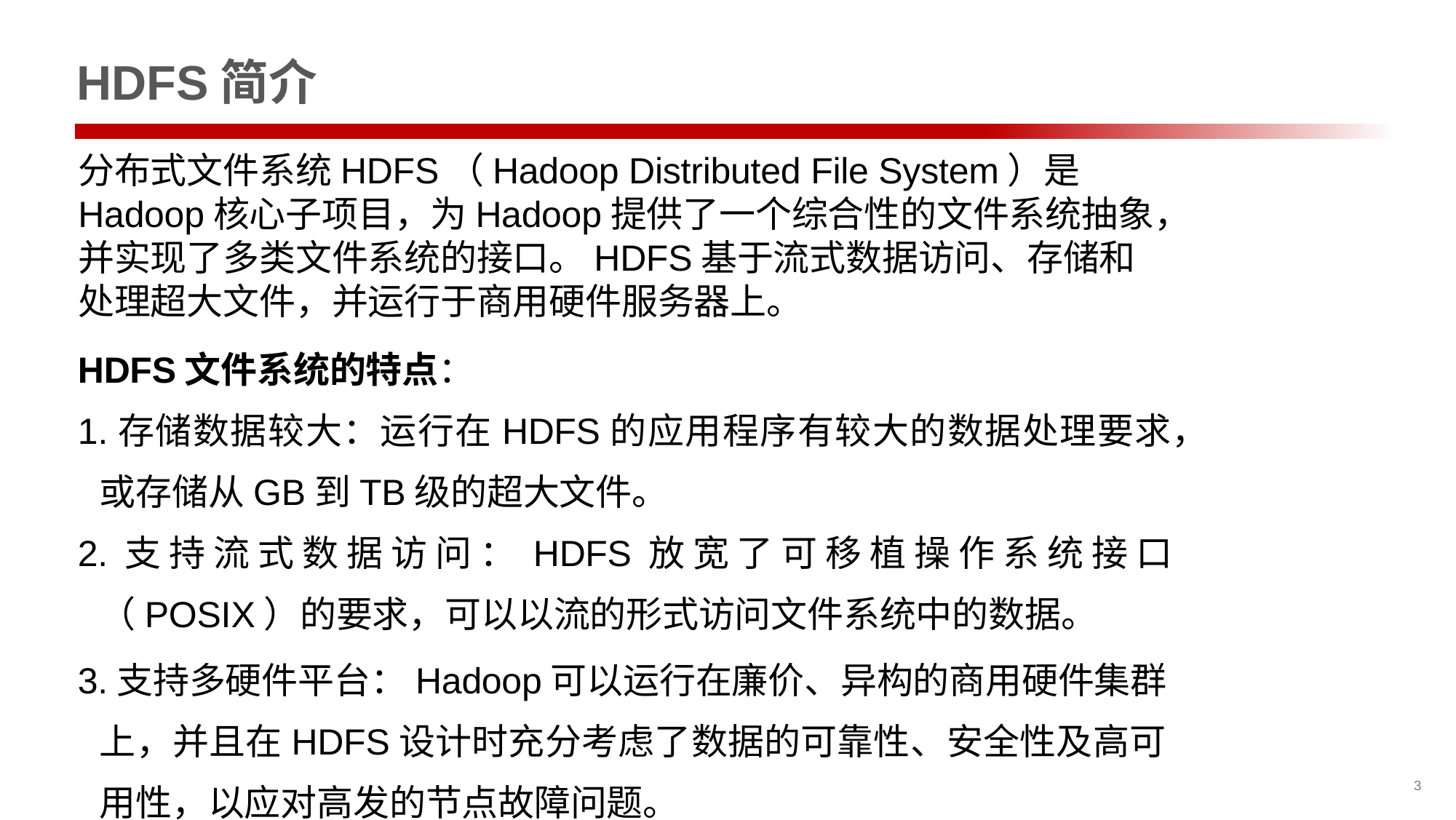

# HDFS简介

分布式文件系统HDFS（Hadoop Distributed File System）是Hadoop核心子项目，为Hadoop提供了一个综合性的文件系统抽象，并实现了多类文件系统的接口。HDFS基于流式数据访问、存储和处理超大文件，并运行于商用硬件服务器上。
HDFS文件系统的特点：
1.存储数据较大：运行在HDFS的应用程序有较大的数据处理要求，或存储从GB到TB级的超大文件。
2.支持流式数据访问：HDFS放宽了可移植操作系统接口（POSIX）的要求，可以以流的形式访问文件系统中的数据。
3.支持多硬件平台：Hadoop可以运行在廉价、异构的商用硬件集群上，并且在HDFS设计时充分考虑了数据的可靠性、安全性及高可用性，以应对高发的节点故障问题。
3